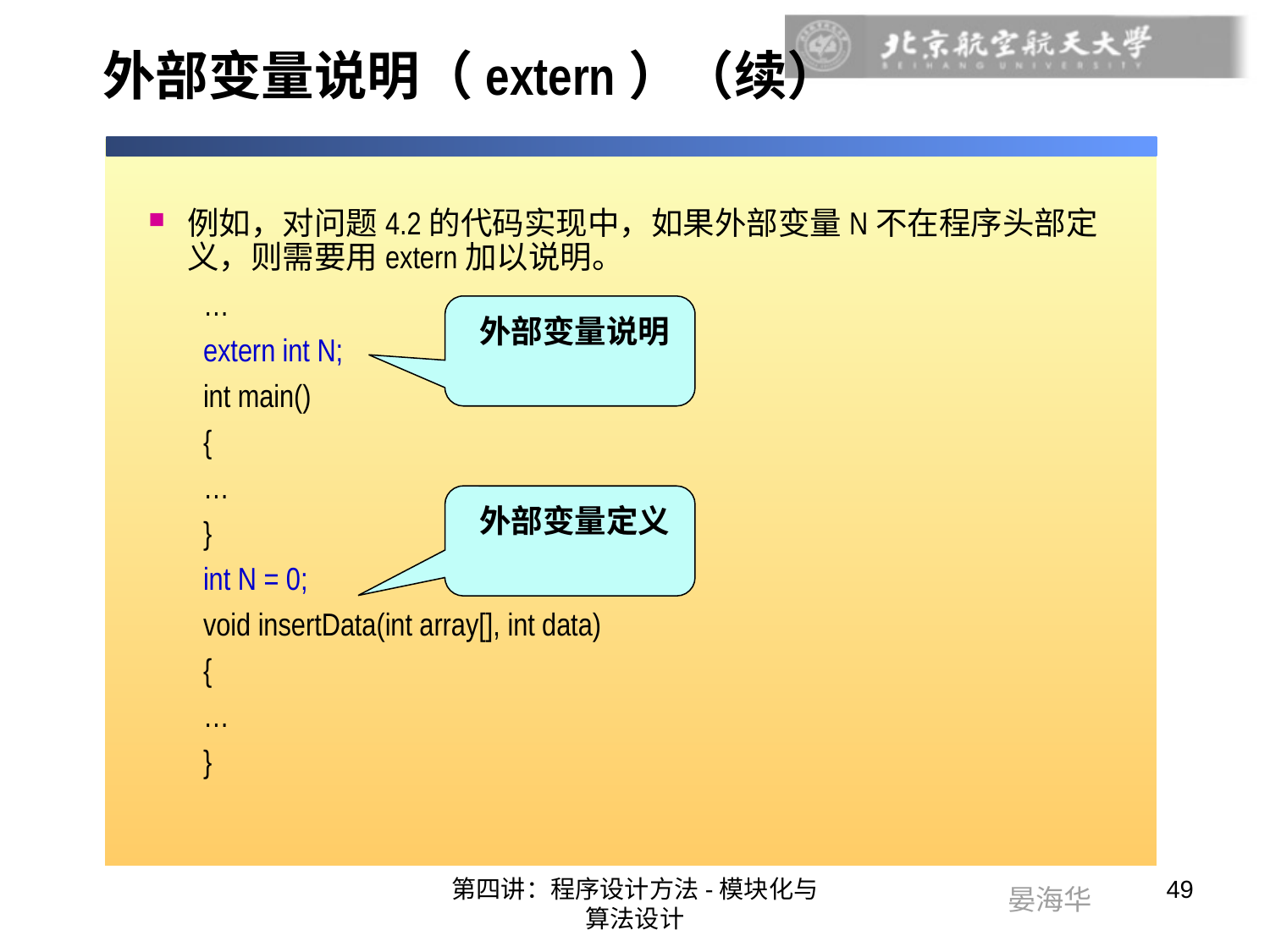

# 外部变量说明（extern）（续）
例如，对问题4.2的代码实现中，如果外部变量N不在程序头部定义，则需要用extern加以说明。
…
extern int N;
int main()
{
…
}
int N = 0;
void insertData(int array[], int data)
{
…
}
 外部变量说明
 外部变量定义
第四讲：程序设计方法-模块化与算法设计
49